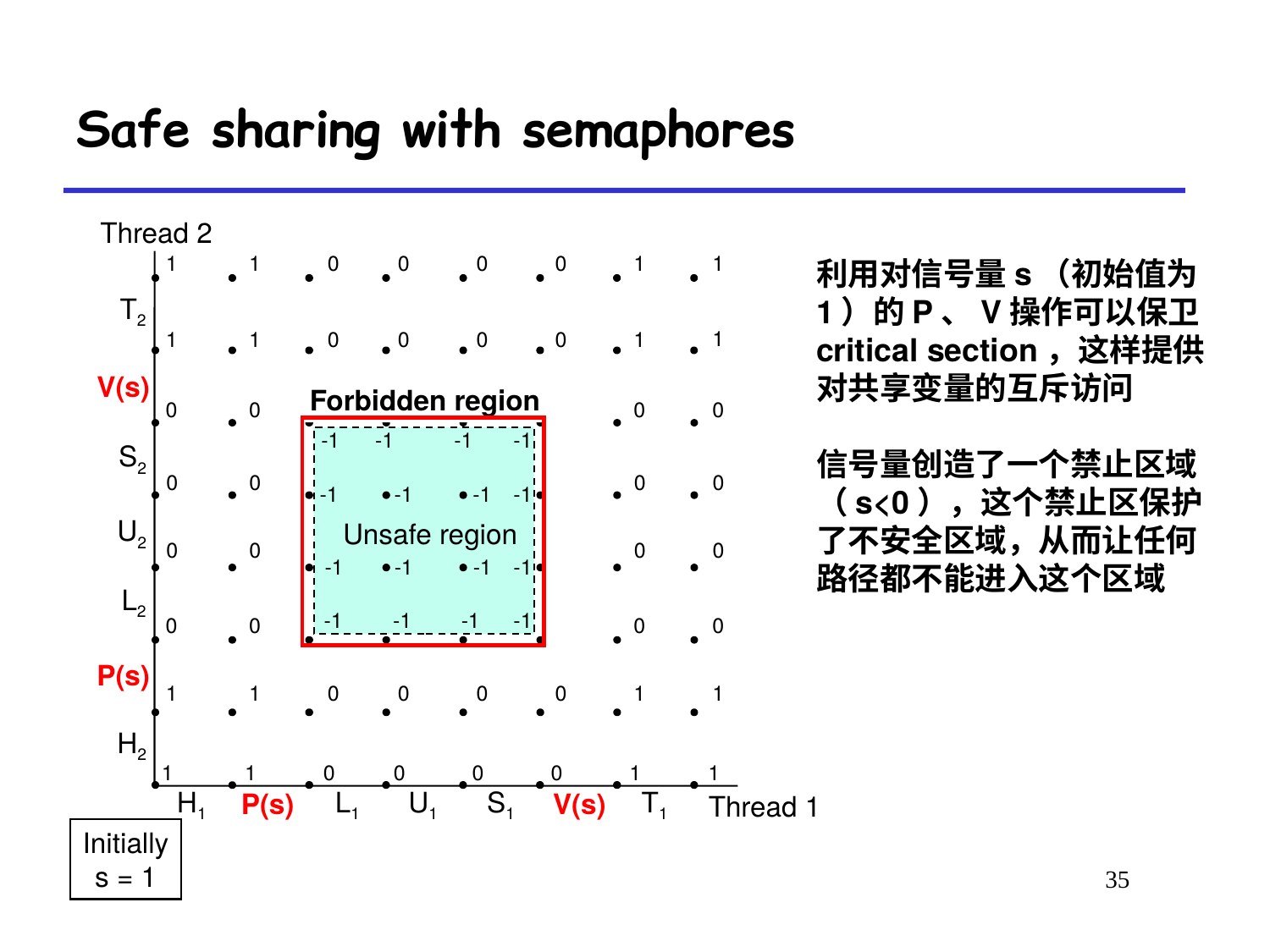

# Safe sharing with semaphores
Thread 2
1
1
1
0
0
0
0
1

T2
1
1
1
0
0
0
0
1

V(s)
Forbidden region
0
0
0
0

-1
-1
-1
-1

S2
0
0
0
0
-1
-1
-1
-1

U2
Unsafe region
0
0
0
0
-1
-1
-1
-1

L2
-1
-1
-1
-1
0
0
0
0

P(s)
1
1
0
0
0
0
1
1

H2
1
1
0
0
0
0
1
1
P(s)
V(s)
H1
L1
U1
S1
T1
Thread 1

Initially
s = 1
利用对信号量s（初始值为1）的P、V操作可以保卫critical section，这样提供对共享变量的互斥访问

信号量创造了一个禁止区域（s<0），这个禁止区保护了不安全区域，从而让任何路径都不能进入这个区域

35